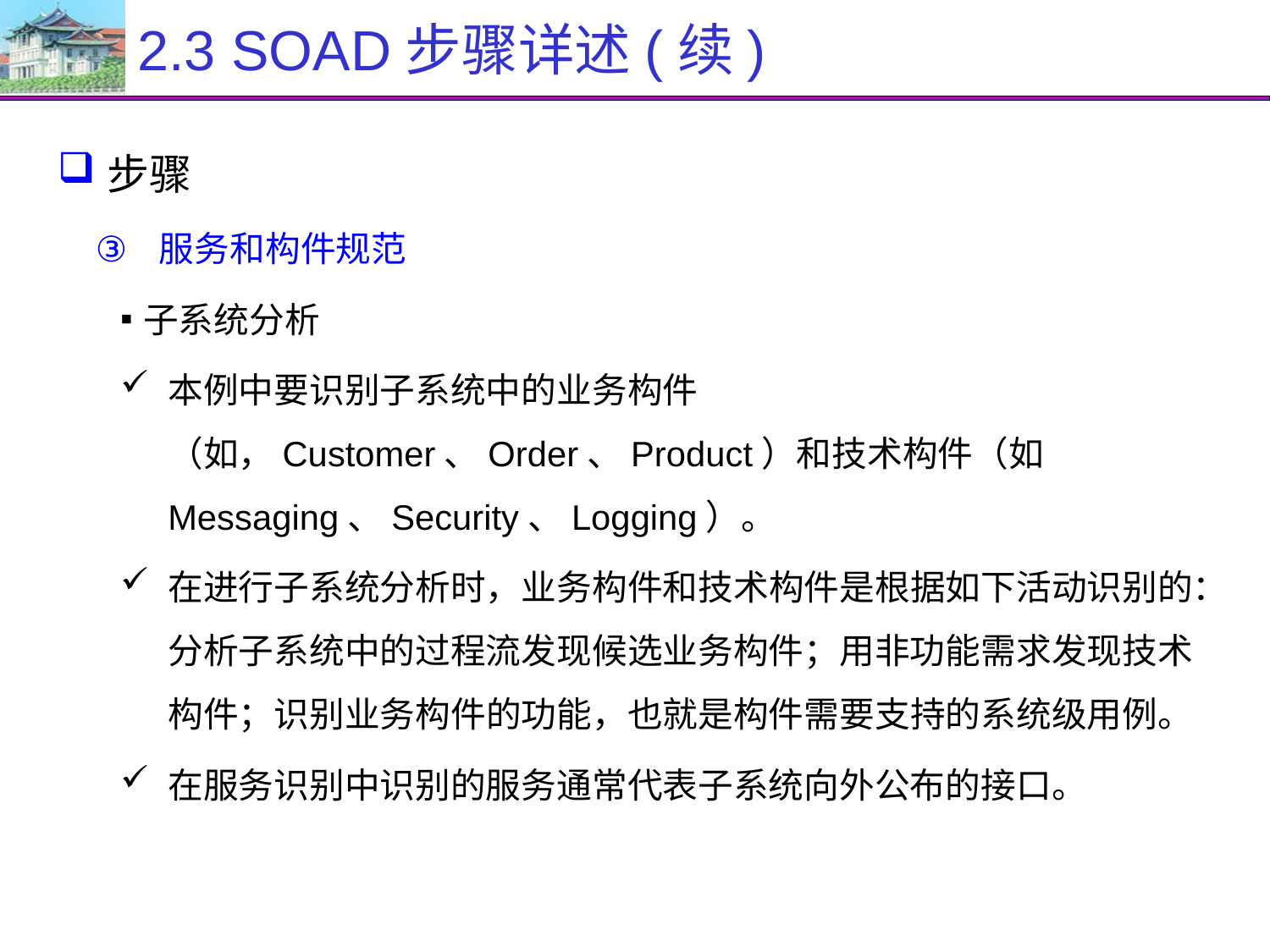

# 2.3 SOAD步骤详述(续)
步骤
服务和构件规范
子系统分析
本例中要识别子系统中的业务构件（如，Customer、Order、Product）和技术构件（如Messaging、Security、Logging）。
在进行子系统分析时，业务构件和技术构件是根据如下活动识别的：分析子系统中的过程流发现候选业务构件；用非功能需求发现技术构件；识别业务构件的功能，也就是构件需要支持的系统级用例。
在服务识别中识别的服务通常代表子系统向外公布的接口。